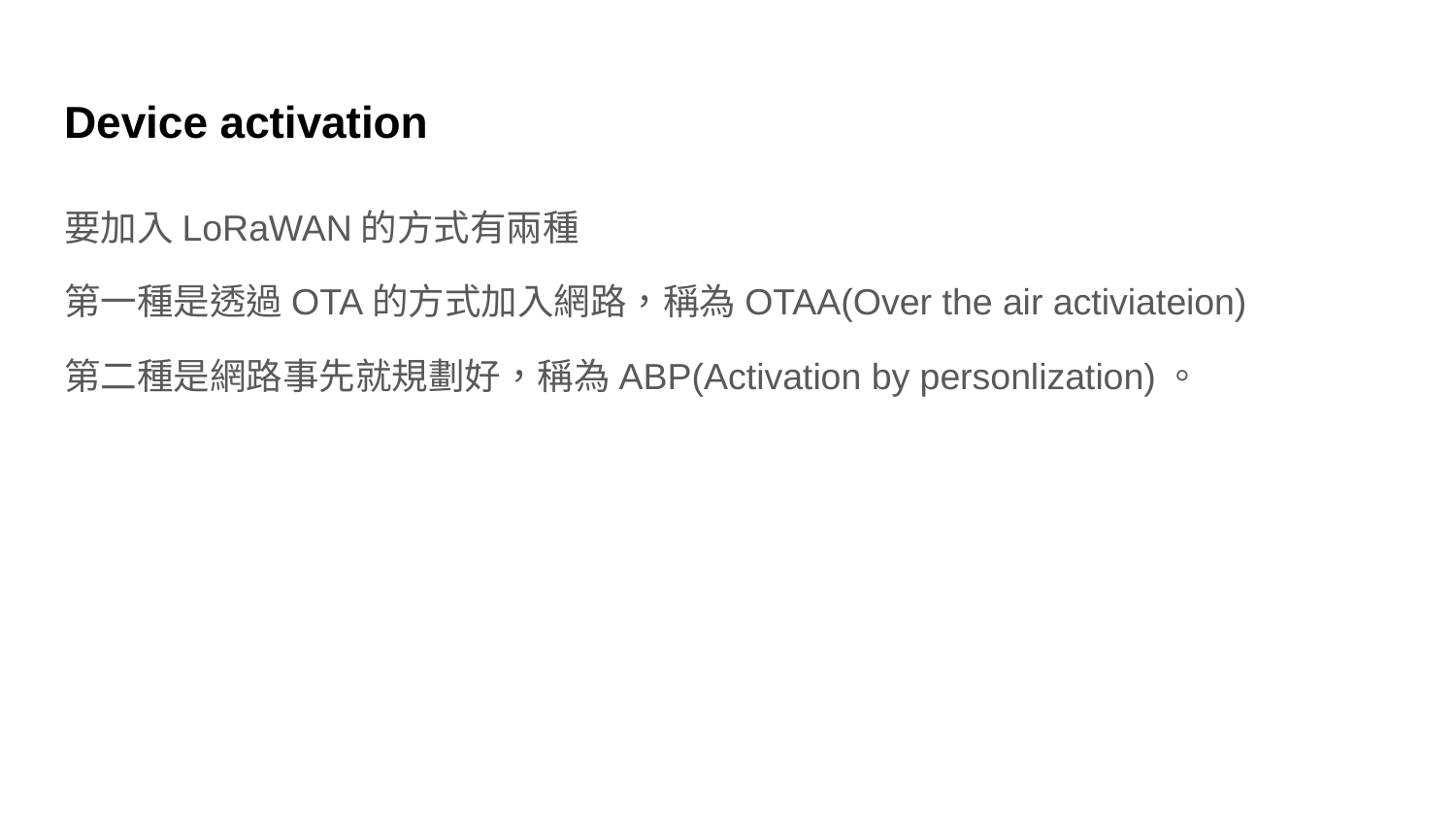

# Device activation
要加入LoRaWAN的方式有兩種
第一種是透過OTA的方式加入網路，稱為OTAA(Over the air activiateion)
第二種是網路事先就規劃好，稱為ABP(Activation by personlization)。